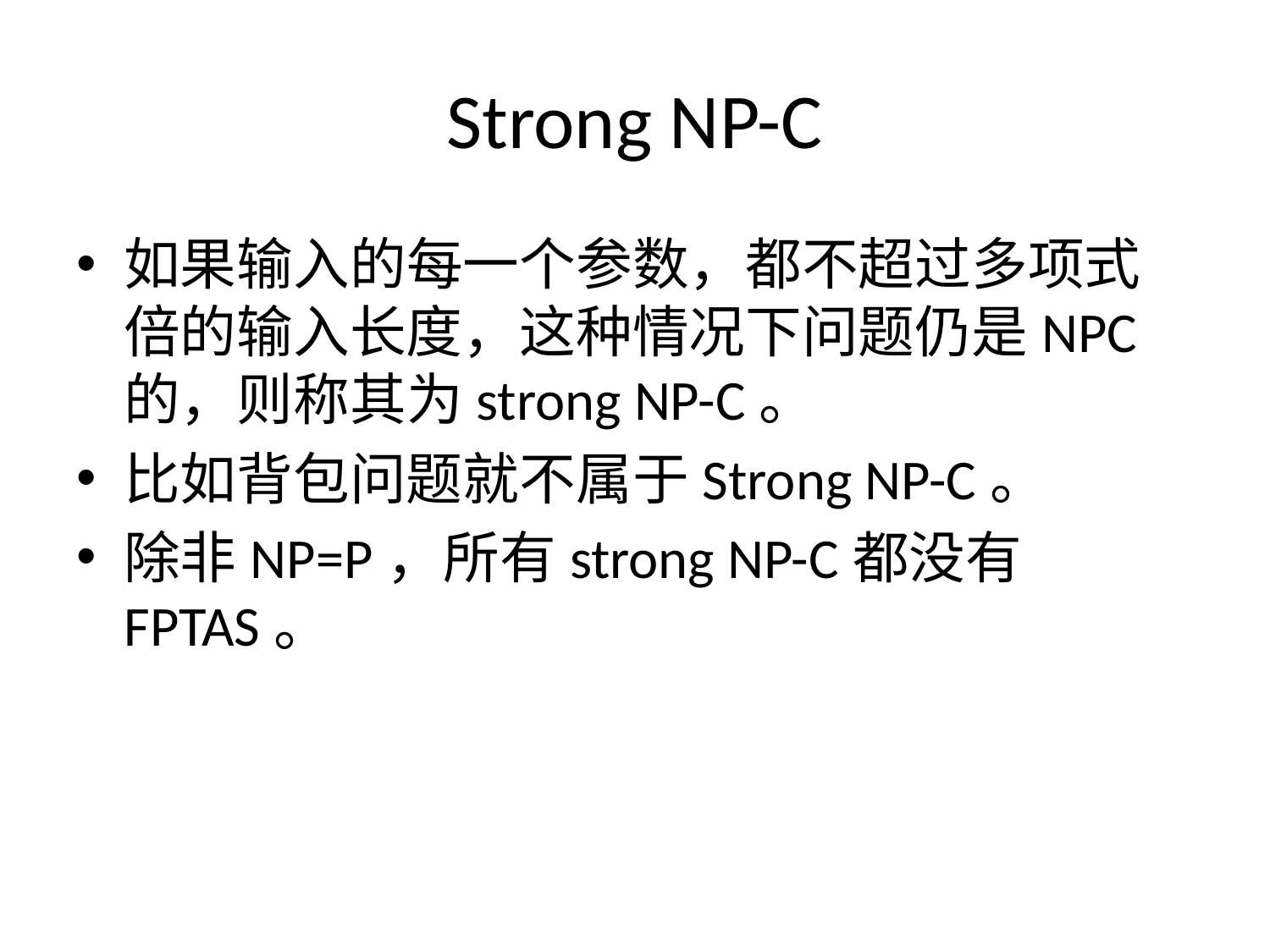

# Strong NP-C
如果输入的每一个参数，都不超过多项式倍的输入长度，这种情况下问题仍是NPC的，则称其为strong NP-C。
比如背包问题就不属于Strong NP-C。
除非NP=P，所有strong NP-C都没有FPTAS。